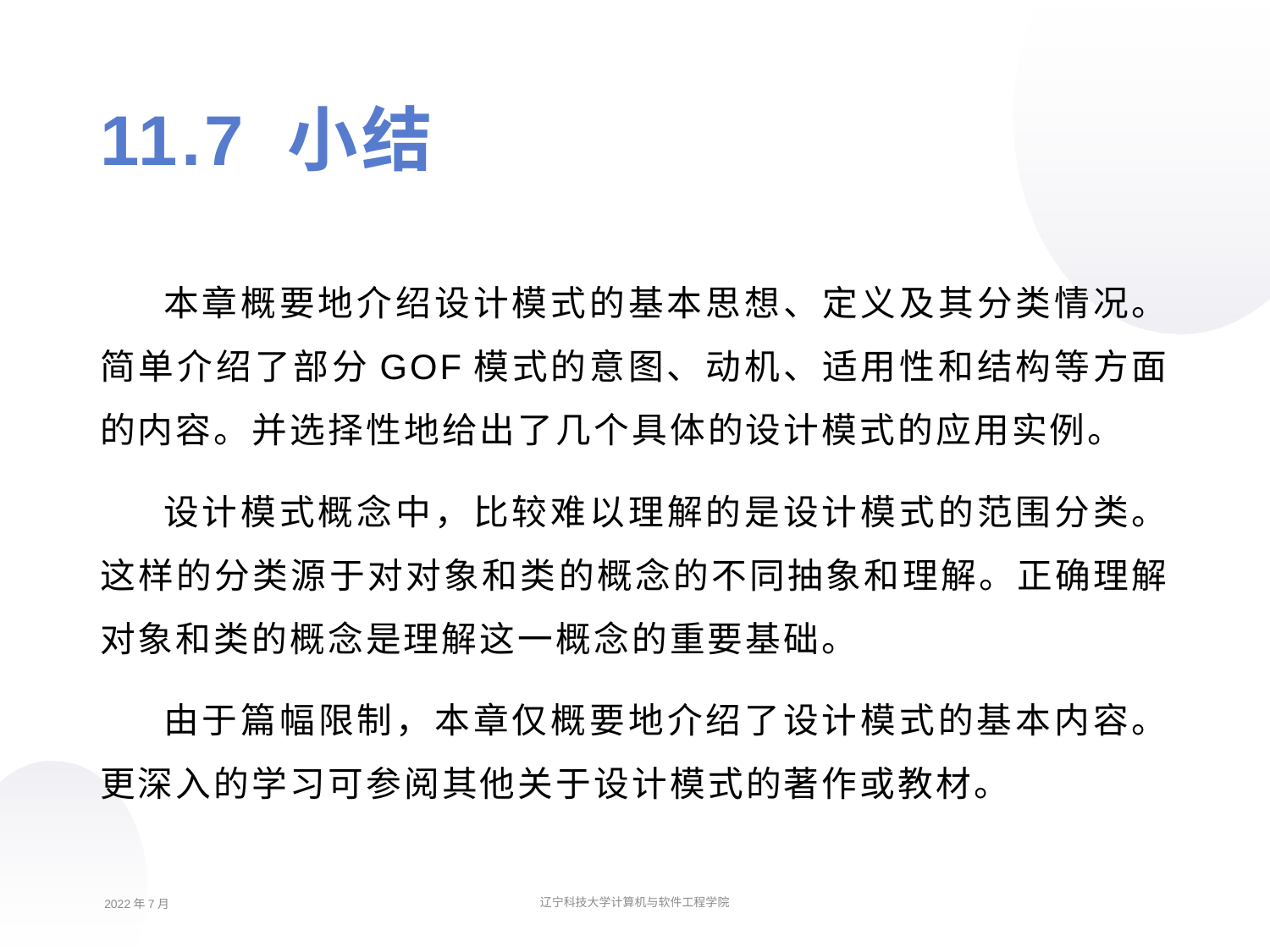

11.7 小结
本章概要地介绍设计模式的基本思想、定义及其分类情况。简单介绍了部分GOF模式的意图、动机、适用性和结构等方面的内容。并选择性地给出了几个具体的设计模式的应用实例。
设计模式概念中，比较难以理解的是设计模式的范围分类。这样的分类源于对对象和类的概念的不同抽象和理解。正确理解对象和类的概念是理解这一概念的重要基础。
由于篇幅限制，本章仅概要地介绍了设计模式的基本内容。更深入的学习可参阅其他关于设计模式的著作或教材。

2022年7月
辽宁科技大学计算机与软件工程学院
197